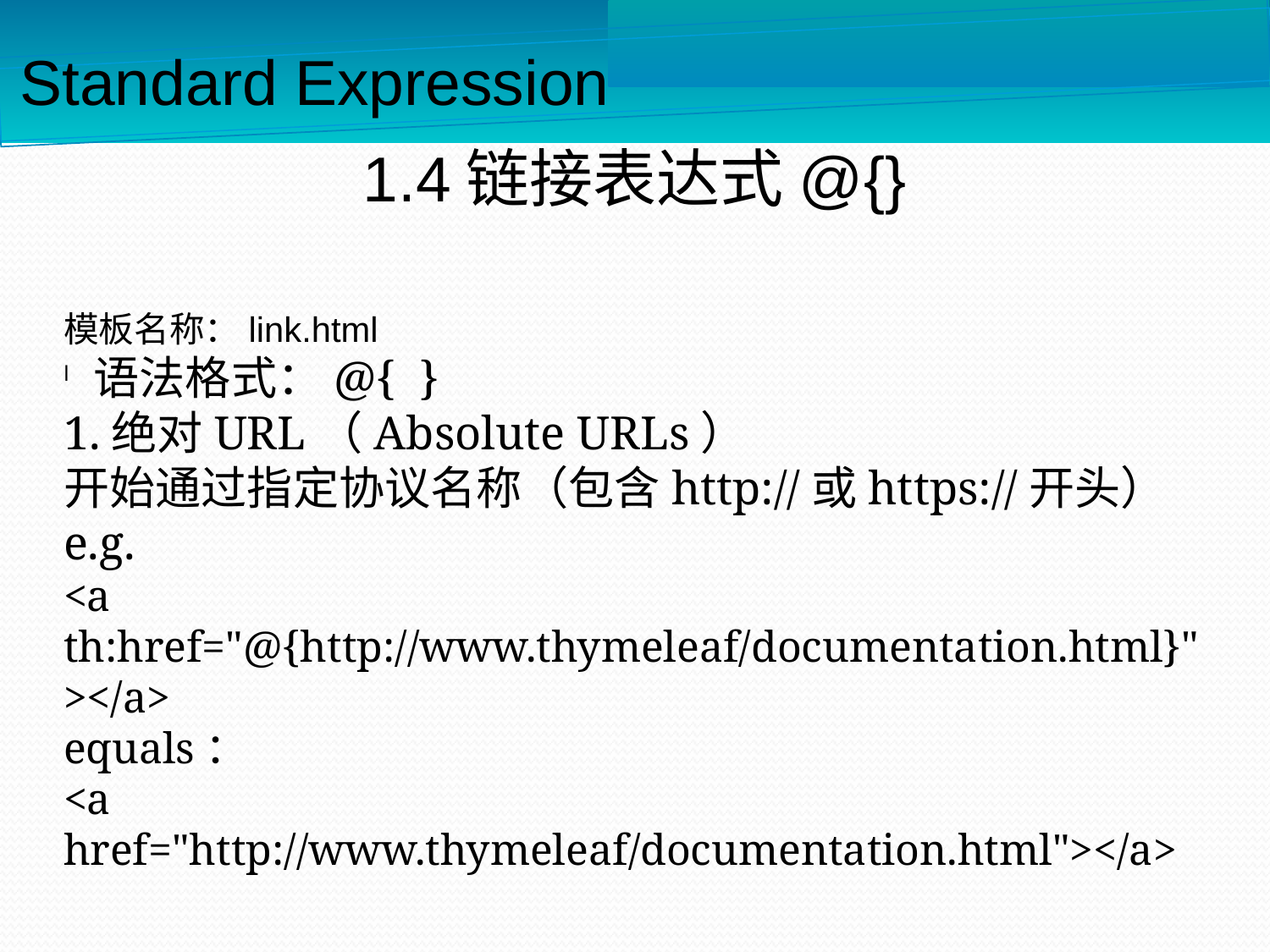

Standard Expression

1.4链接表达式@{}

模板名称：link.html
语法格式：@{  }
1.绝对URL（Absolute URLs）
开始通过指定协议名称（包含http://或https://开头）
e.g.
<a     th:href="@{http://www.thymeleaf/documentation.html}"></a>
equals：
<a href="http://www.thymeleaf/documentation.html"></a>